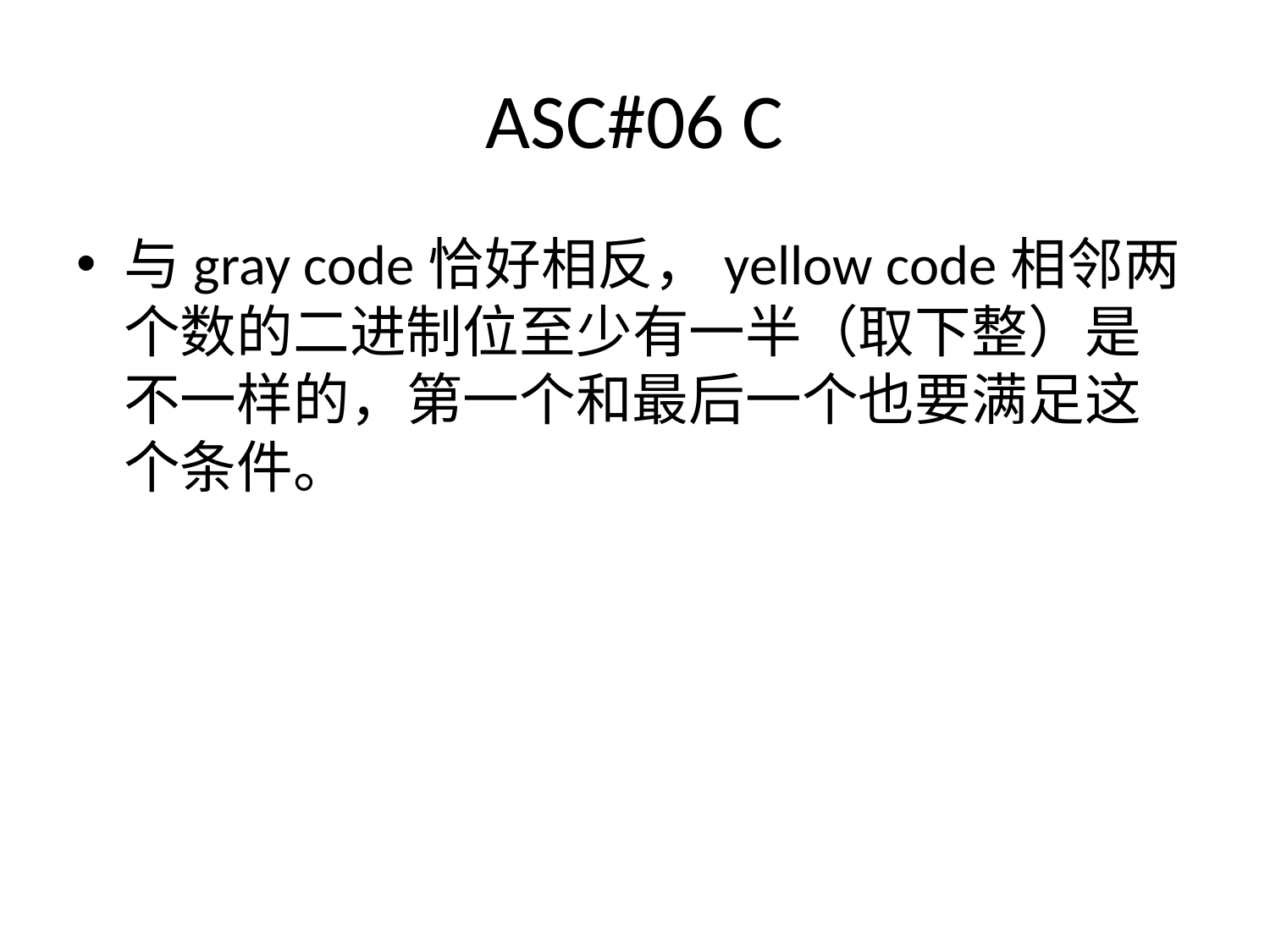

# ASC#06 C
与gray code恰好相反，yellow code相邻两个数的二进制位至少有一半（取下整）是不一样的，第一个和最后一个也要满足这个条件。